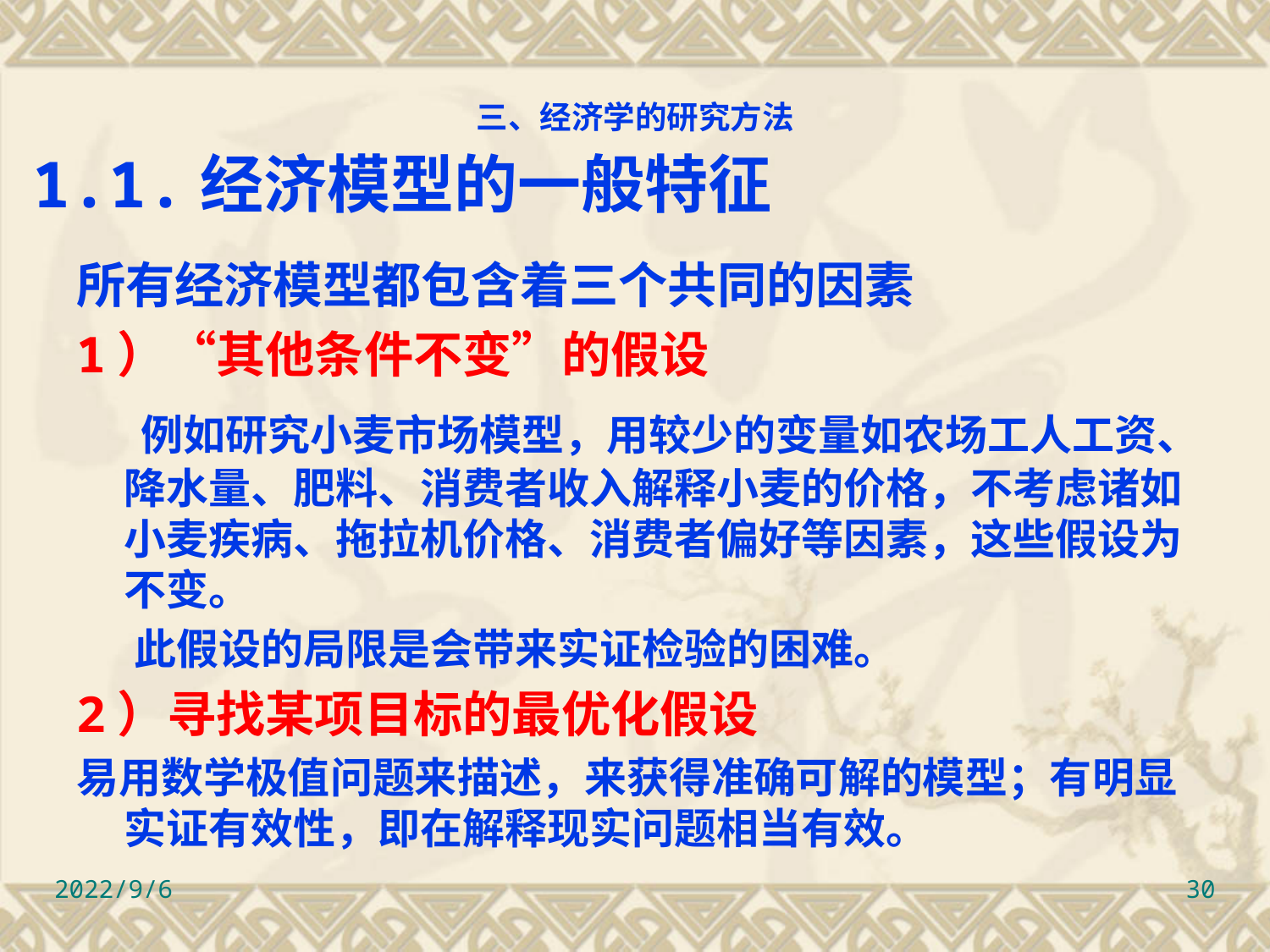

三、经济学的研究方法
1.1.经济模型的一般特征
所有经济模型都包含着三个共同的因素
1）“其他条件不变”的假设
    例如研究小麦市场模型，用较少的变量如农场工人工资、降水量、肥料、消费者收入解释小麦的价格，不考虑诸如小麦疾病、拖拉机价格、消费者偏好等因素，这些假设为不变。
     此假设的局限是会带来实证检验的困难。
2）寻找某项目标的最优化假设
易用数学极值问题来描述，来获得准确可解的模型；有明显实证有效性，即在解释现实问题相当有效。
2022/9/6
30